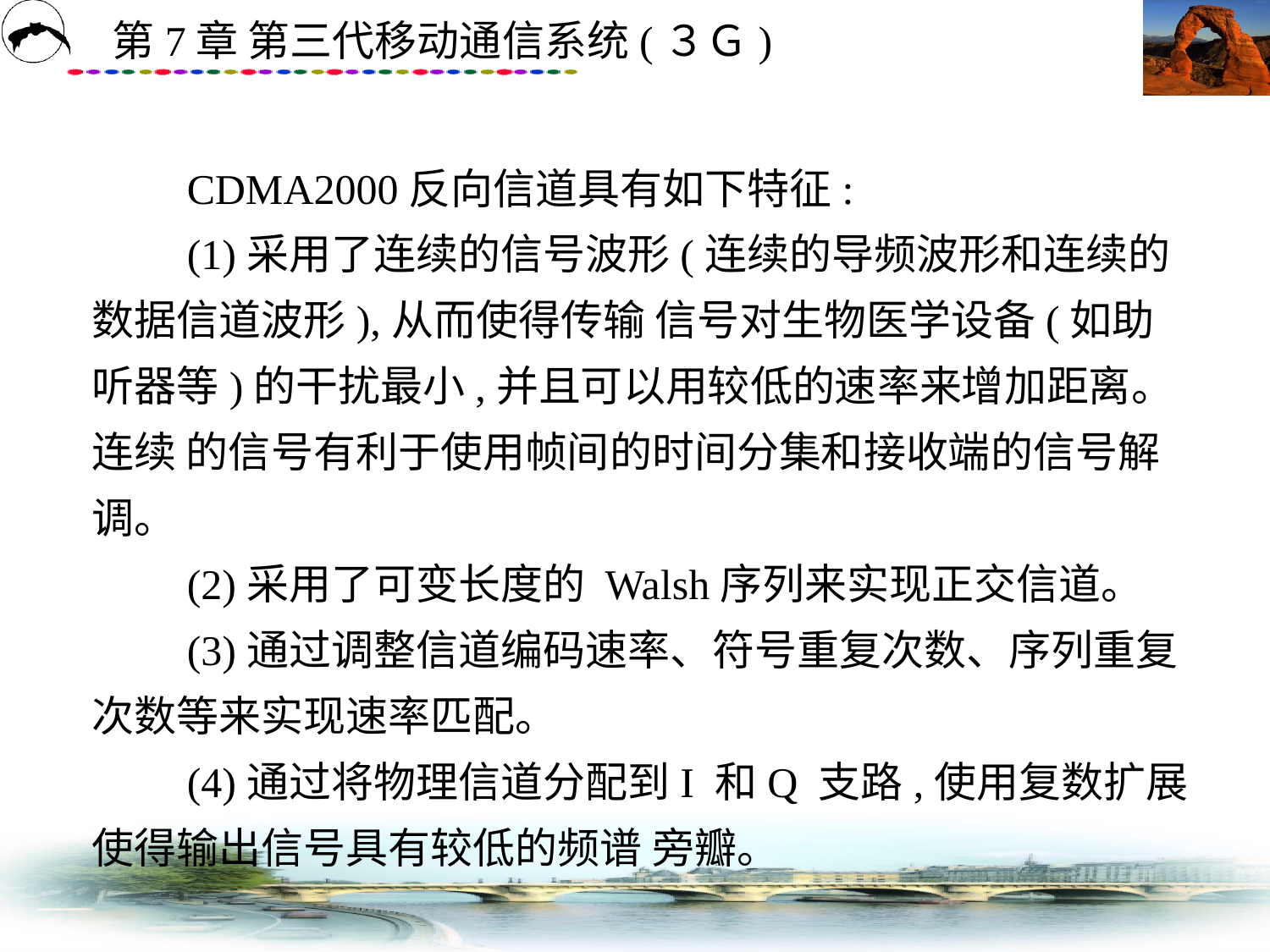

# CDMA2000反向信道具有如下特征: 　　(1)采用了连续的信号波形(连续的导频波形和连续的数据信道波形),从而使得传输 信号对生物医学设备(如助听器等)的干扰最小,并且可以用较低的速率来增加距离。连续 的信号有利于使用帧间的时间分集和接收端的信号解调。 　　(2)采用了可变长度的 Walsh序列来实现正交信道。 　　(3)通过调整信道编码速率、符号重复次数、序列重复次数等来实现速率匹配。 　　(4)通过将物理信道分配到I 和Q 支路,使用复数扩展使得输出信号具有较低的频谱 旁瓣。